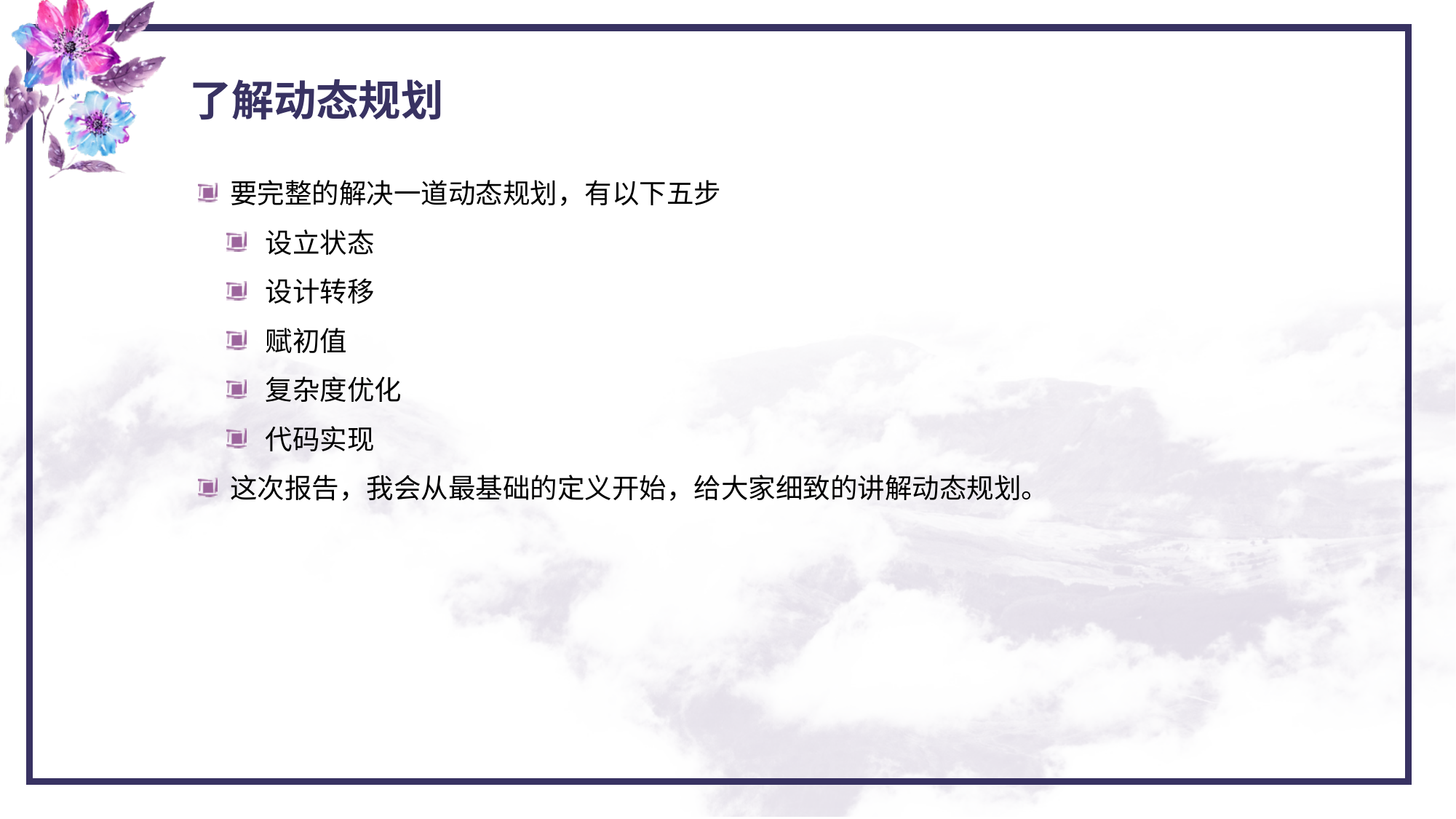

了解动态规划
 要完整的解决一道动态规划，有以下五步
 设立状态
 设计转移
 赋初值
 复杂度优化
 代码实现
 这次报告，我会从最基础的定义开始，给大家细致的讲解动态规划。